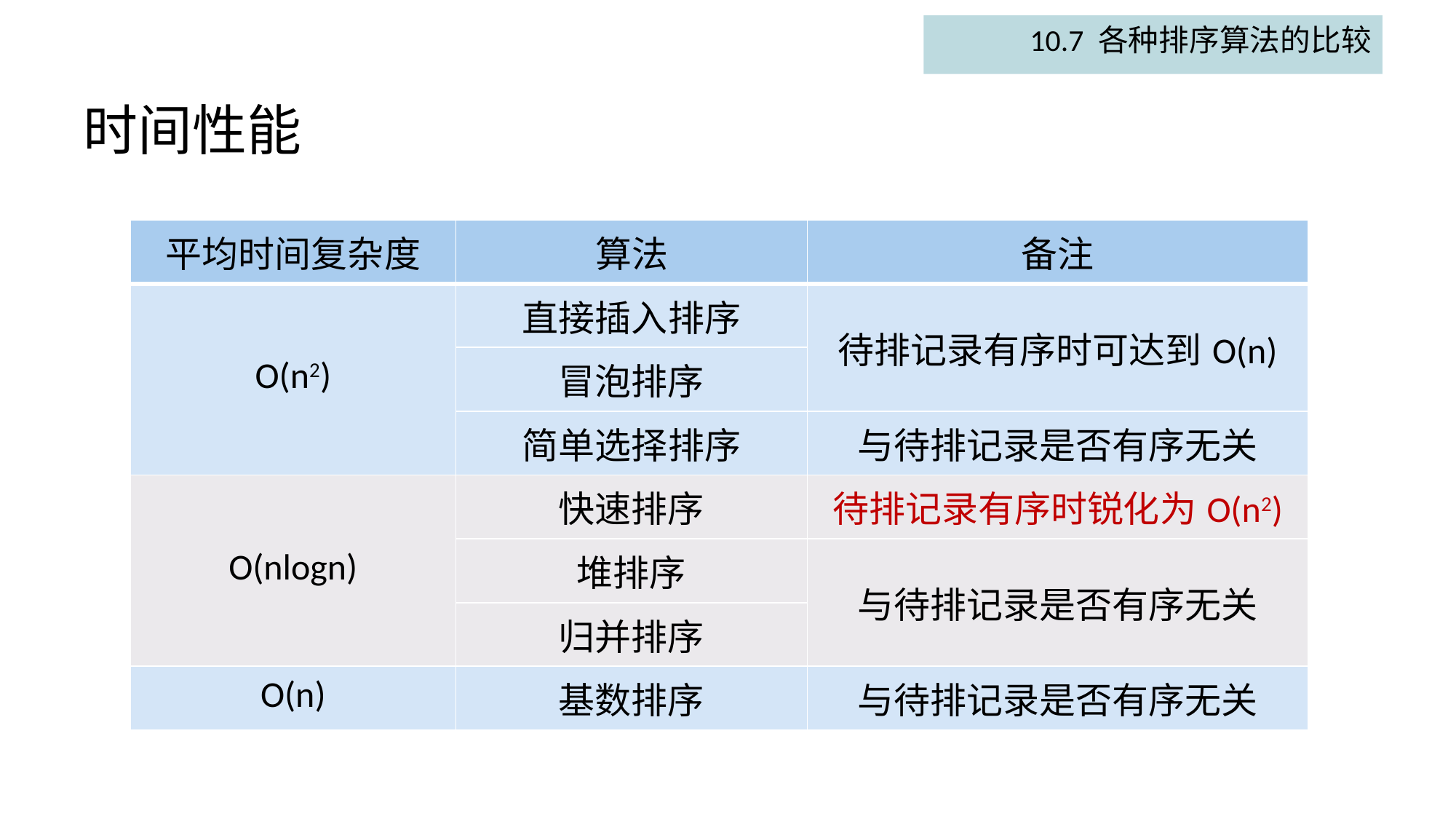

10.7 各种排序算法的比较
# 时间性能
| 平均时间复杂度 | 算法 | 备注 |
| --- | --- | --- |
| O(n2) | 直接插入排序 | 待排记录有序时可达到O(n) |
|  | 冒泡排序 |  |
|  | 简单选择排序 | 与待排记录是否有序无关 |
| O(nlogn) | 快速排序 | 待排记录有序时锐化为O(n2) |
|  | 堆排序 | 与待排记录是否有序无关 |
|  | 归并排序 |  |
| O(n) | 基数排序 | 与待排记录是否有序无关 |